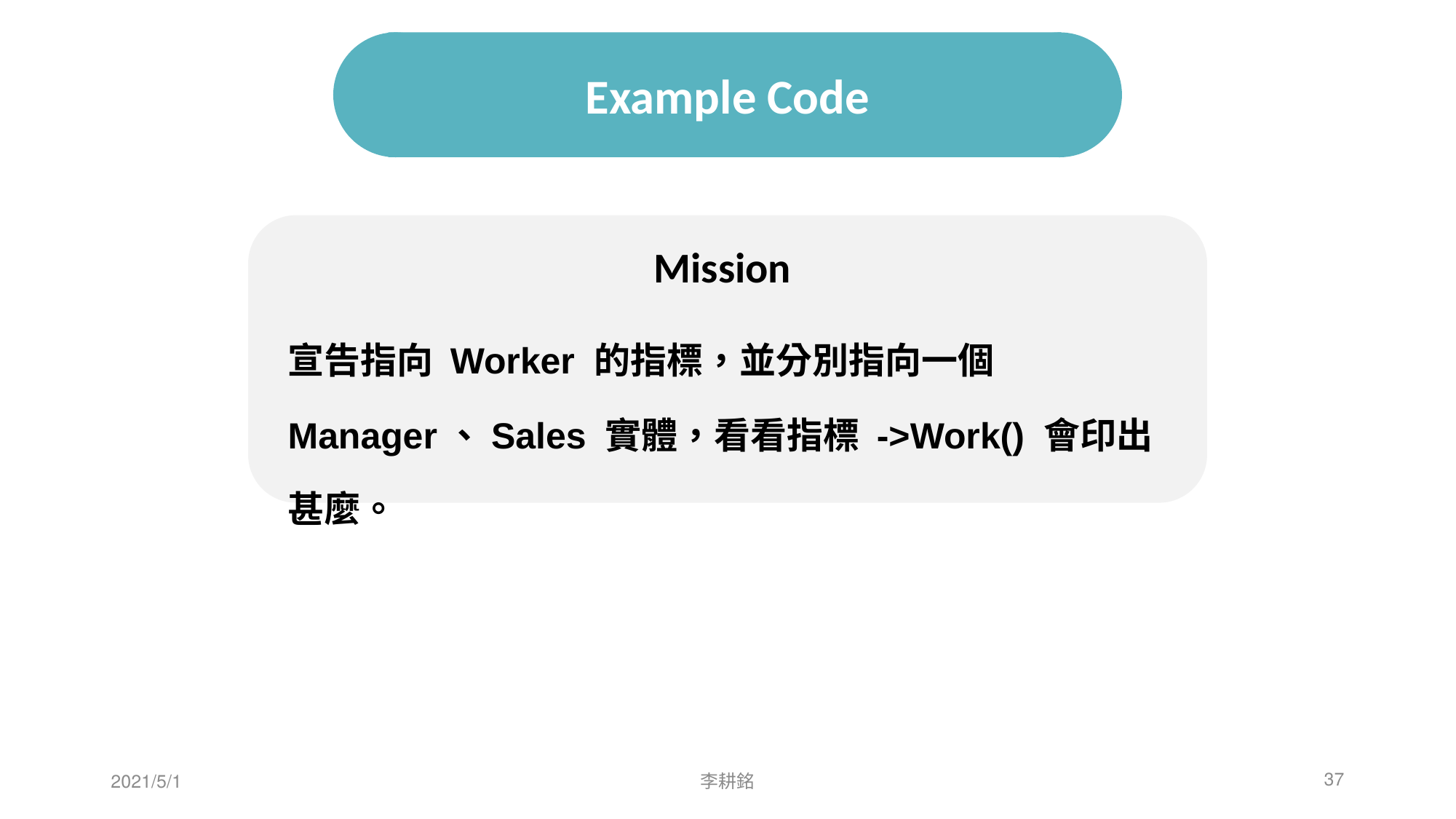

# Example Code

Mission
宣告指向 Worker 的指標，並分別指向一個 Manager、Sales 實體，看看指標 ->Work() 會印出甚麼。
2021/5/1
李耕銘
37